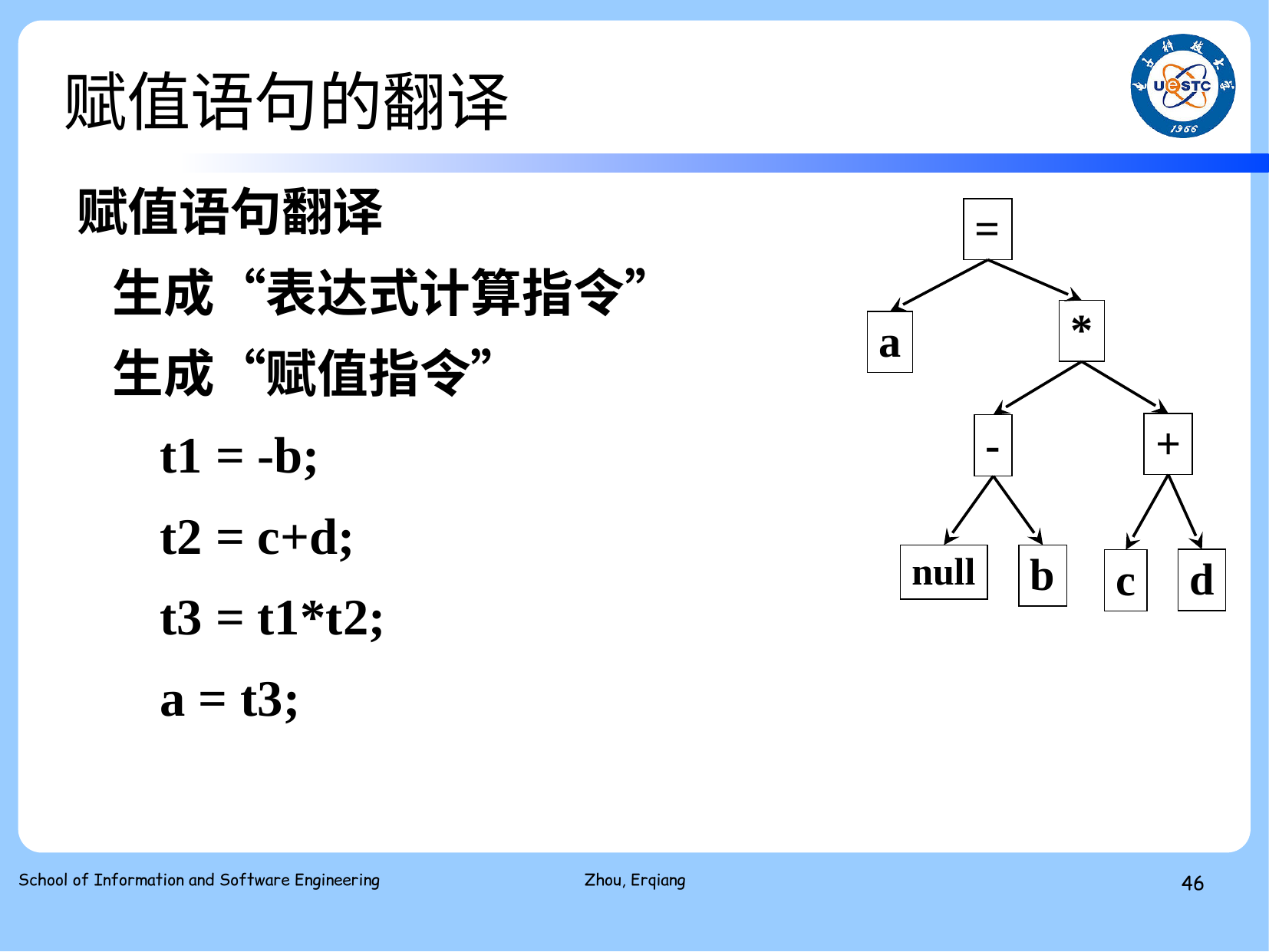

# 赋值语句的翻译
赋值语句翻译
  生成“表达式计算指令”
  生成“赋值指令”
  t1 = -b;
  t2 = c+d;
  t3 = t1*t2;
  a = t3;

=
*
a
+
-
null
b
d
c
School of Information and Software Engineering
Zhou, Erqiang
46